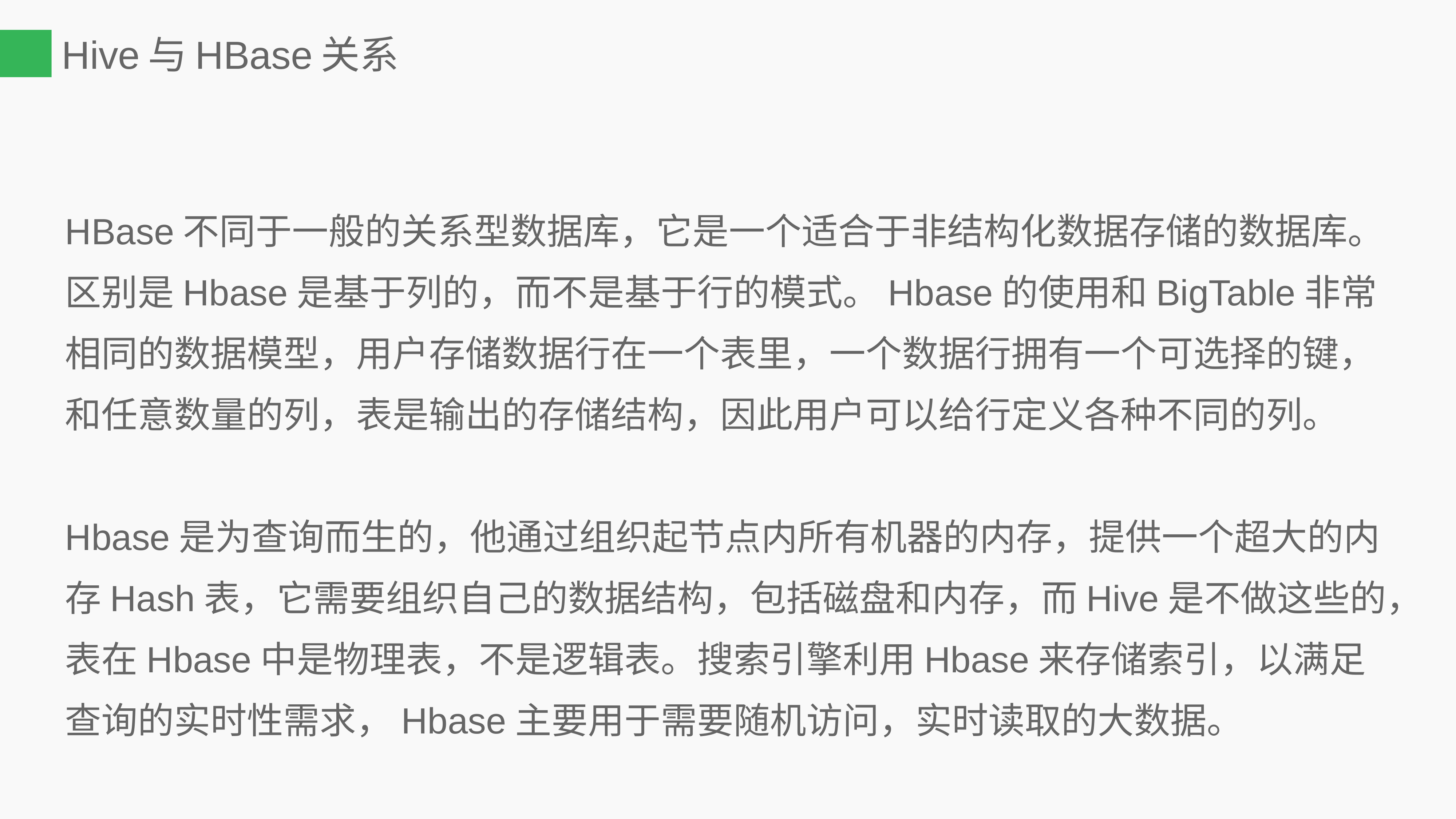

# Hive与HBase关系
HBase不同于一般的关系型数据库，它是一个适合于非结构化数据存储的数据库。区别是Hbase是基于列的，而不是基于行的模式。Hbase的使用和BigTable非常相同的数据模型，用户存储数据行在一个表里，一个数据行拥有一个可选择的键，和任意数量的列，表是输出的存储结构，因此用户可以给行定义各种不同的列。

Hbase是为查询而生的，他通过组织起节点内所有机器的内存，提供一个超大的内存Hash表，它需要组织自己的数据结构，包括磁盘和内存，而Hive是不做这些的，表在Hbase中是物理表，不是逻辑表。搜索引擎利用Hbase来存储索引，以满足查询的实时性需求，Hbase主要用于需要随机访问，实时读取的大数据。